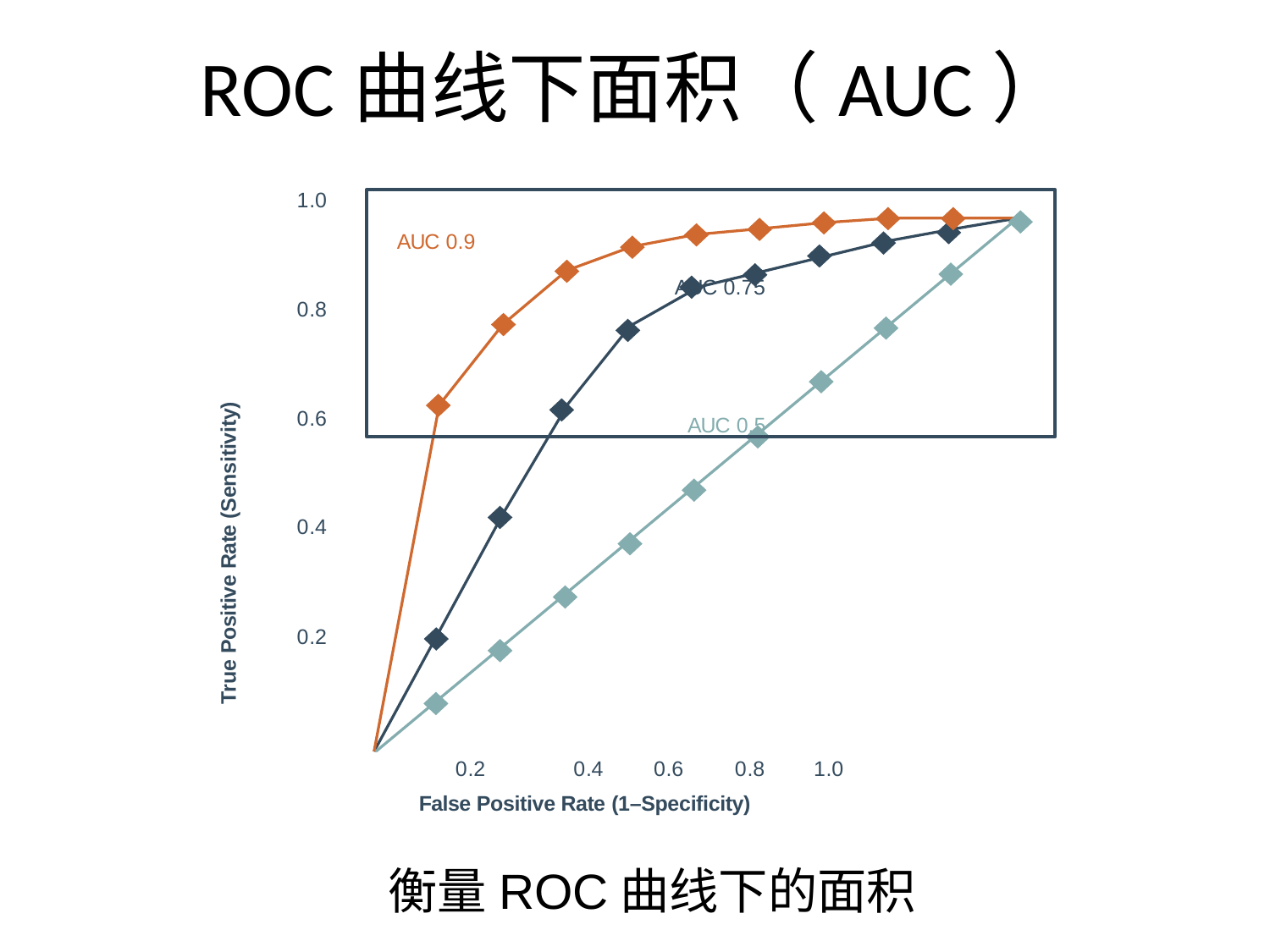

# ROC曲线下面积（AUC）
1.0

AUC 0.9
AUC 0.75

AUC 0.5

True Positive Rate (Sensitivity)

0.8

0.6

0.4

0.2

0.2	0.4	0.6	0.8	1.0
False Positive Rate (1–Specificity)
衡量ROC曲线下的面积